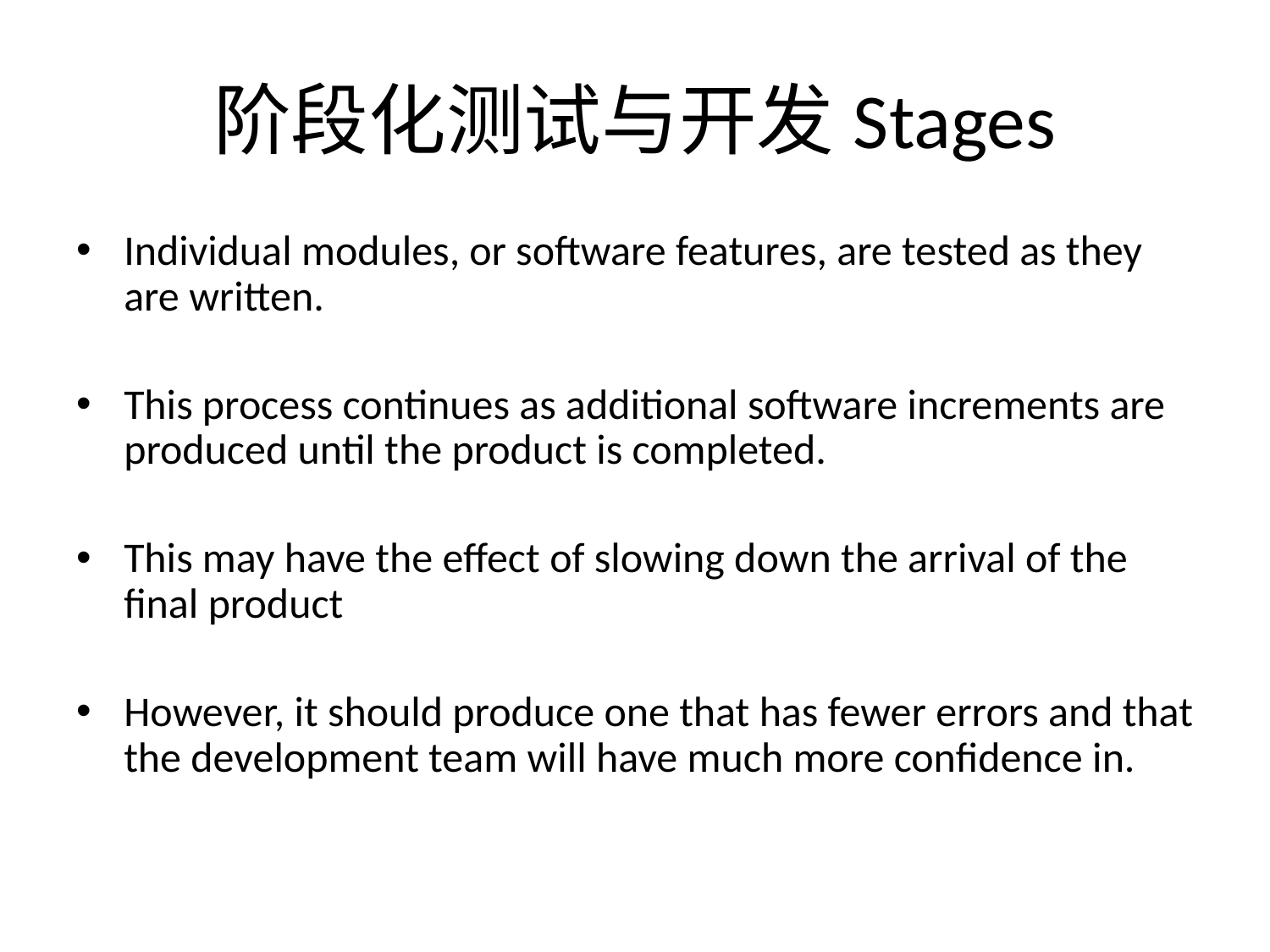

# 阶段化测试与开发Stages
Individual modules, or software features, are tested as they are written.

This process continues as additional software increments are produced until the product is completed.

This may have the effect of slowing down the arrival of the final product

However, it should produce one that has fewer errors and that the development team will have much more confidence in.